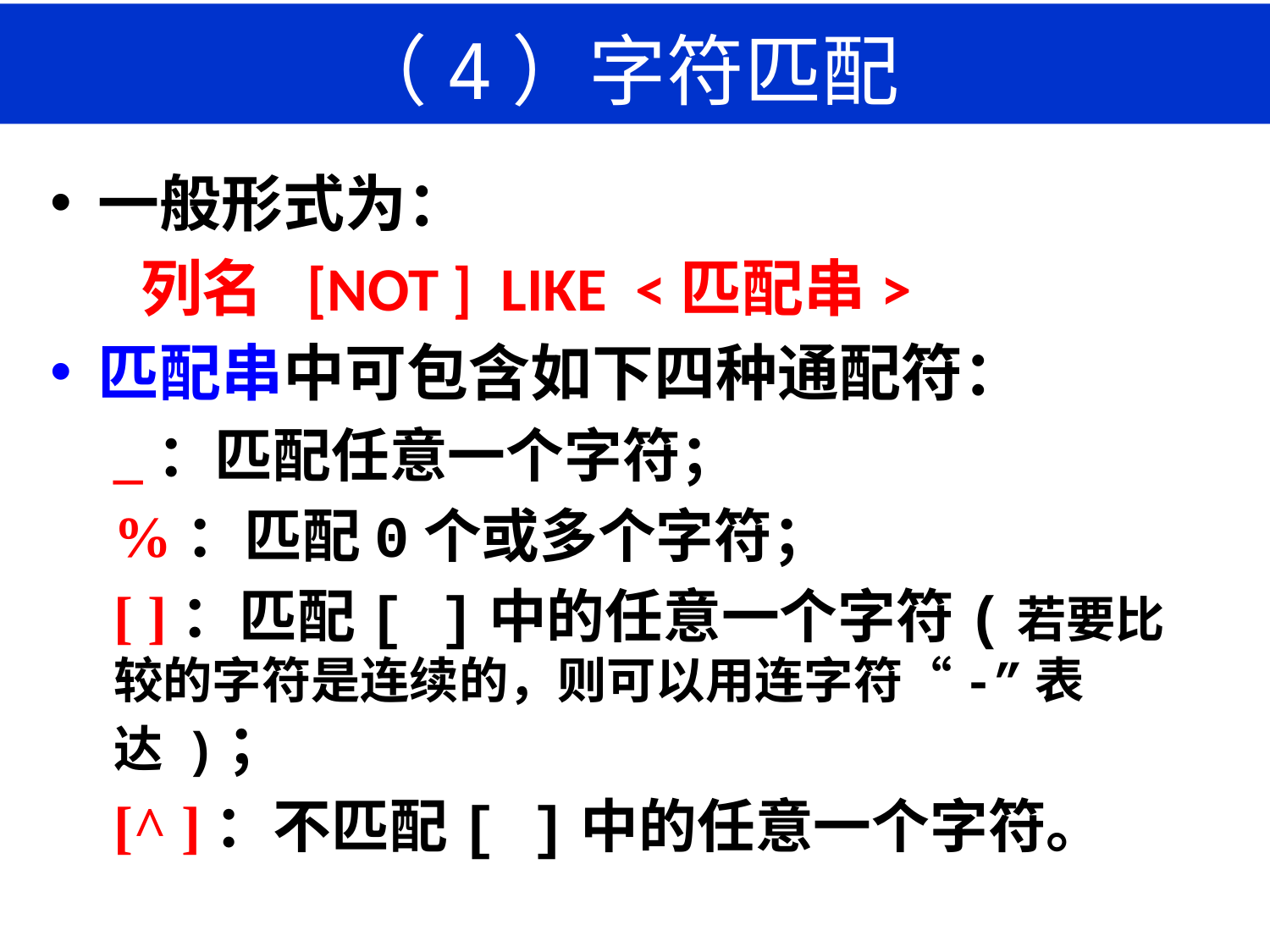

# （4）字符匹配
一般形式为：
	  列名  [NOT ]  LIKE  <匹配串>
匹配串中可包含如下四种通配符：
_：匹配任意一个字符；
%：匹配0个或多个字符；
[ ]：匹配[ ]中的任意一个字符(若要比较的字符是连续的，则可以用连字符“-”表达 )；
[^ ]：不匹配[ ]中的任意一个字符。